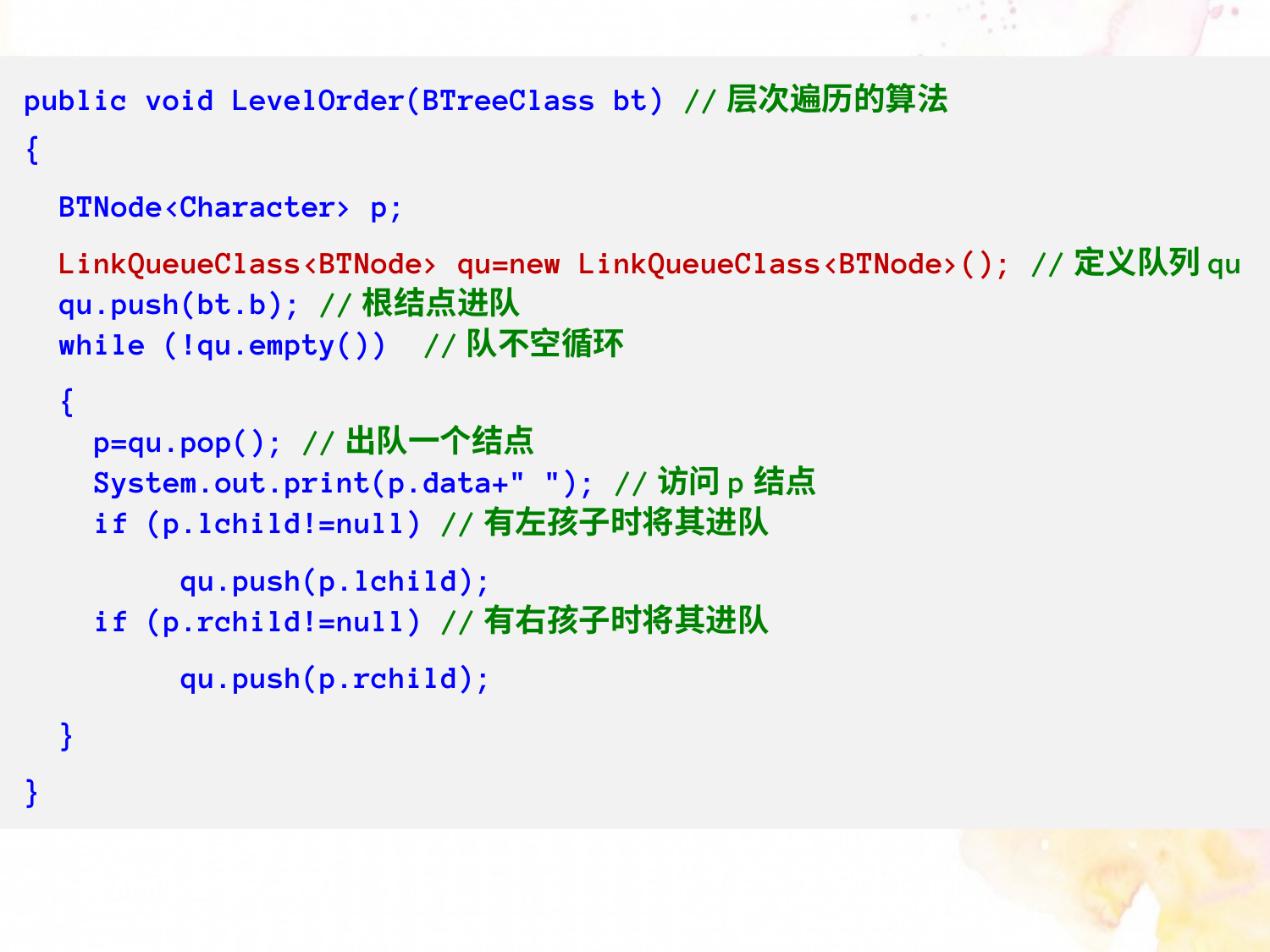

public void LevelOrder(BTreeClass bt) //层次遍历的算法
{
  BTNode<Character> p;
  LinkQueueClass<BTNode> qu=new LinkQueueClass<BTNode>(); //定义队列qu
  qu.push(bt.b); //根结点进队
  while (!qu.empty())  //队不空循环
  {
    p=qu.pop(); //出队一个结点
    System.out.print(p.data+" "); //访问p结点
    if (p.lchild!=null) //有左孩子时将其进队
         qu.push(p.lchild);
    if (p.rchild!=null) //有右孩子时将其进队
         qu.push(p.rchild);
  }
}